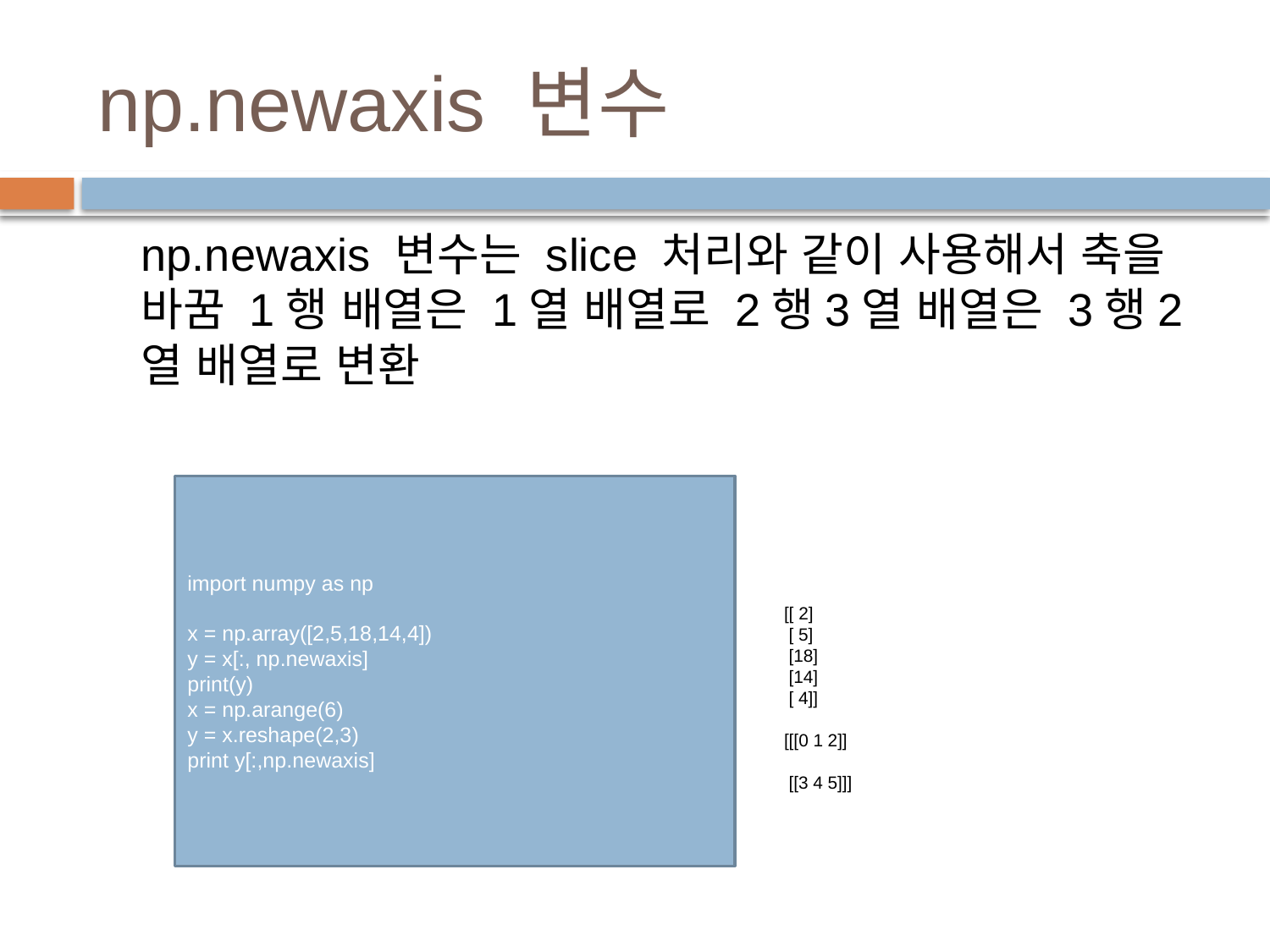

# np.newaxis 변수
np.newaxis 변수는 slice 처리와 같이 사용해서 축을 바꿈 1행 배열은 1열 배열로 2행3열 배열은 3행2열 배열로 변환
import numpy as np

x = np.array([2,5,18,14,4])
y = x[:, np.newaxis]
print(y)
x = np.arange(6)
y = x.reshape(2,3)
print y[:,np.newaxis]
[[ 2]
 [ 5]
 [18]
 [14]
 [ 4]]

[[[0 1 2]]

 [[3 4 5]]]